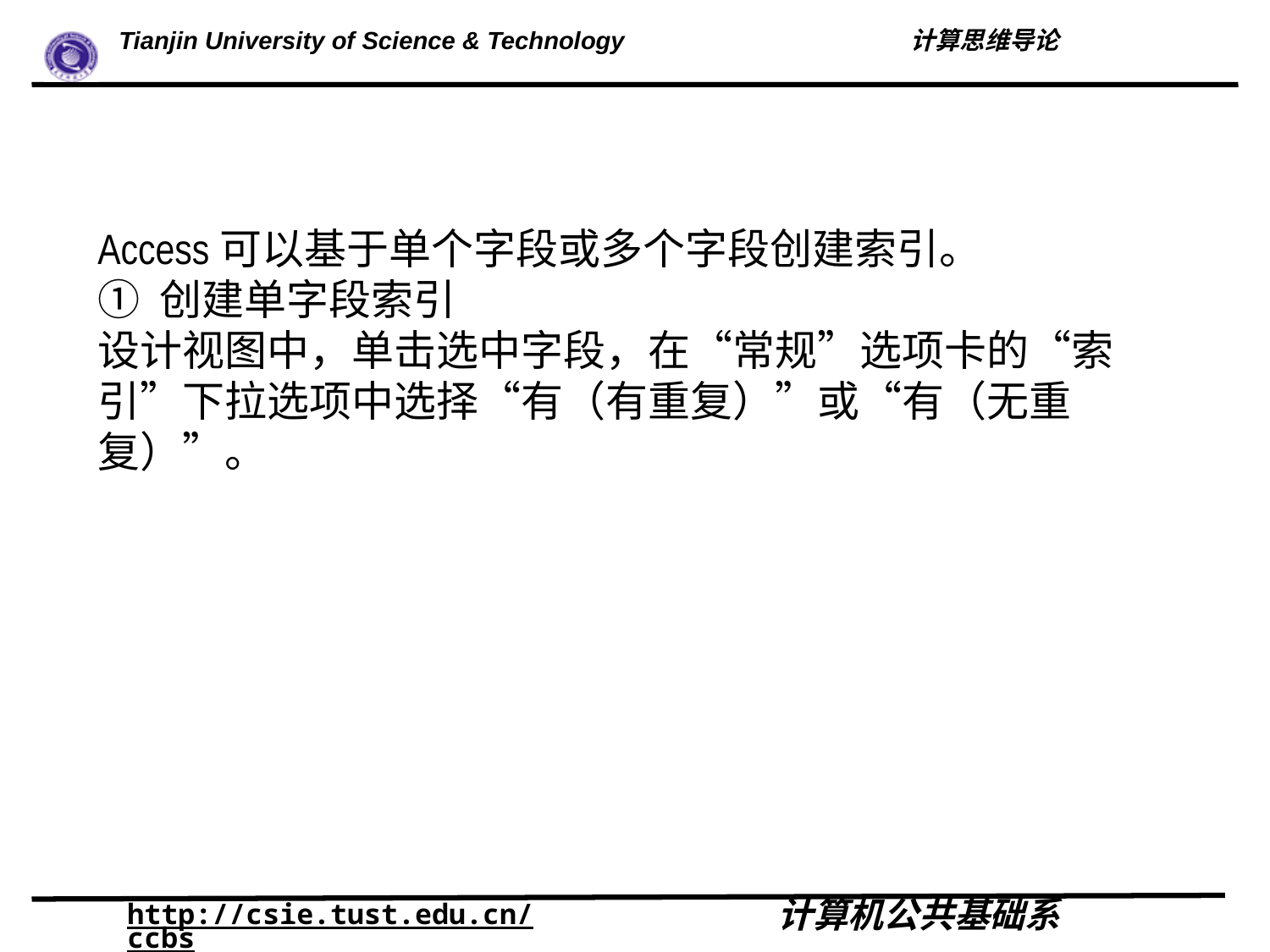

Access可以基于单个字段或多个字段创建索引。
① 创建单字段索引
设计视图中，单击选中字段，在“常规”选项卡的“索引”下拉选项中选择“有（有重复）”或“有（无重复）”。